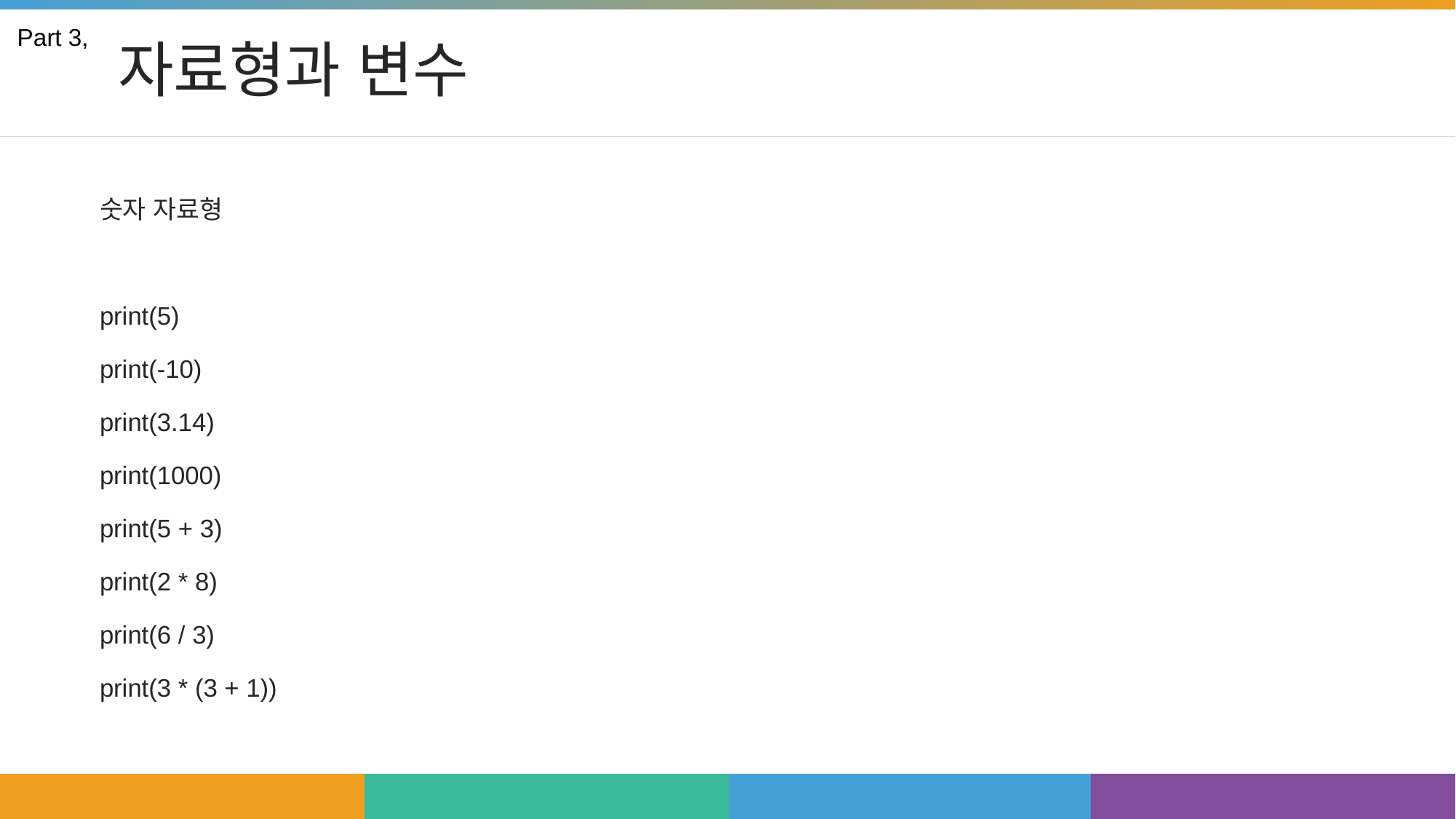

# 자료형과 변수
Part 3,
숫자 자료형

print(5)
print(-10)
print(3.14)
print(1000)
print(5 + 3)
print(2 * 8)
print(6 / 3)
print(3 * (3 + 1))